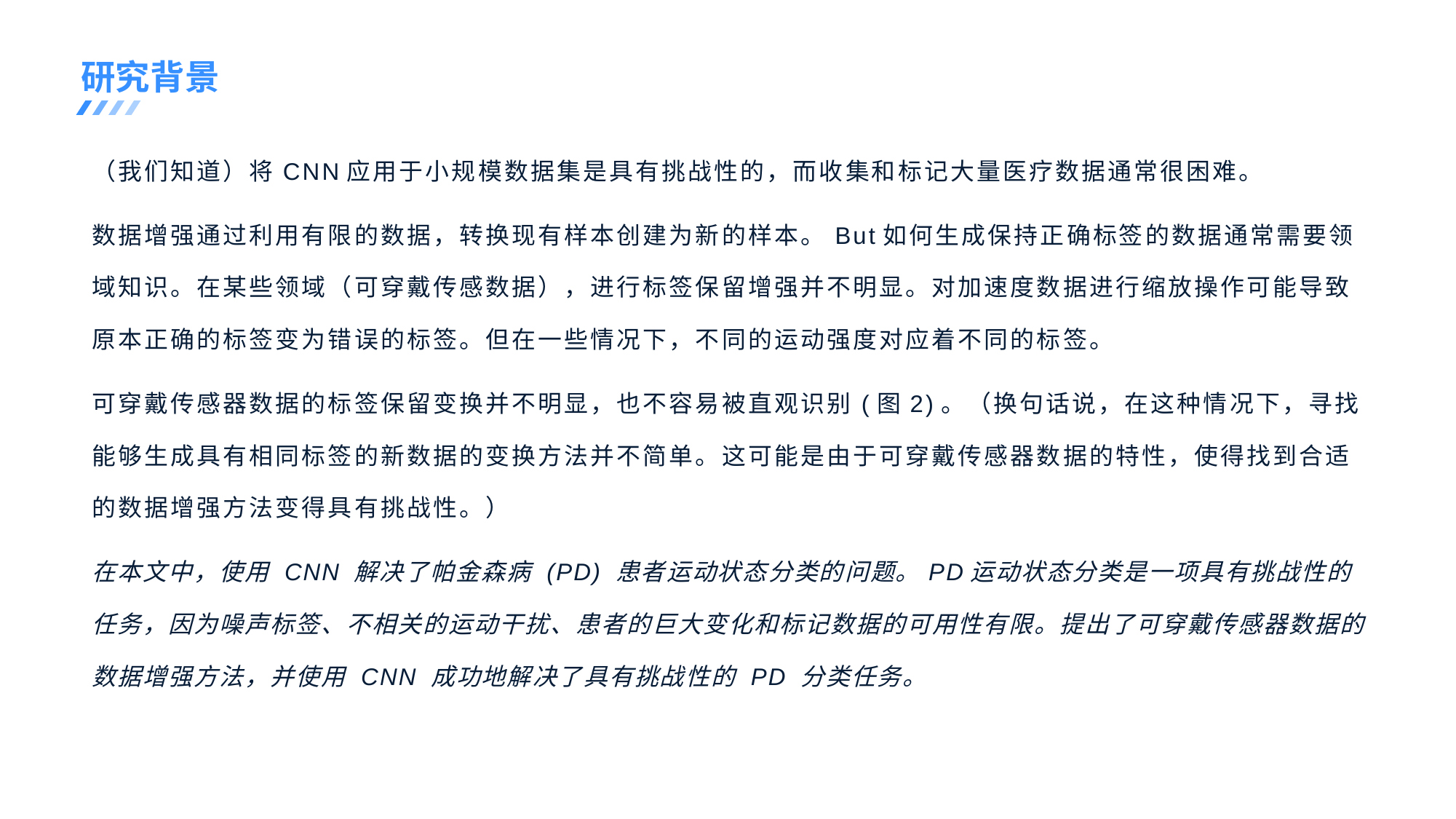

研究背景

（我们知道）将CNN应用于小规模数据集是具有挑战性的，而收集和标记大量医疗数据通常很困难。
数据增强通过利用有限的数据，转换现有样本创建为新的样本。But如何生成保持正确标签的数据通常需要领域知识。在某些领域（可穿戴传感数据），进行标签保留增强并不明显。对加速度数据进行缩放操作可能导致原本正确的标签变为错误的标签。但在一些情况下，不同的运动强度对应着不同的标签。
可穿戴传感器数据的标签保留变换并不明显，也不容易被直观识别(图2)。（换句话说，在这种情况下，寻找能够生成具有相同标签的新数据的变换方法并不简单。这可能是由于可穿戴传感器数据的特性，使得找到合适的数据增强方法变得具有挑战性。）
在本文中，使用 CNN 解决了帕金森病 (PD) 患者运动状态分类的问题。PD运动状态分类是一项具有挑战性的任务，因为噪声标签、不相关的运动干扰、患者的巨大变化和标记数据的可用性有限。提出了可穿戴传感器数据的数据增强方法，并使用 CNN 成功地解决了具有挑战性的 PD 分类任务。